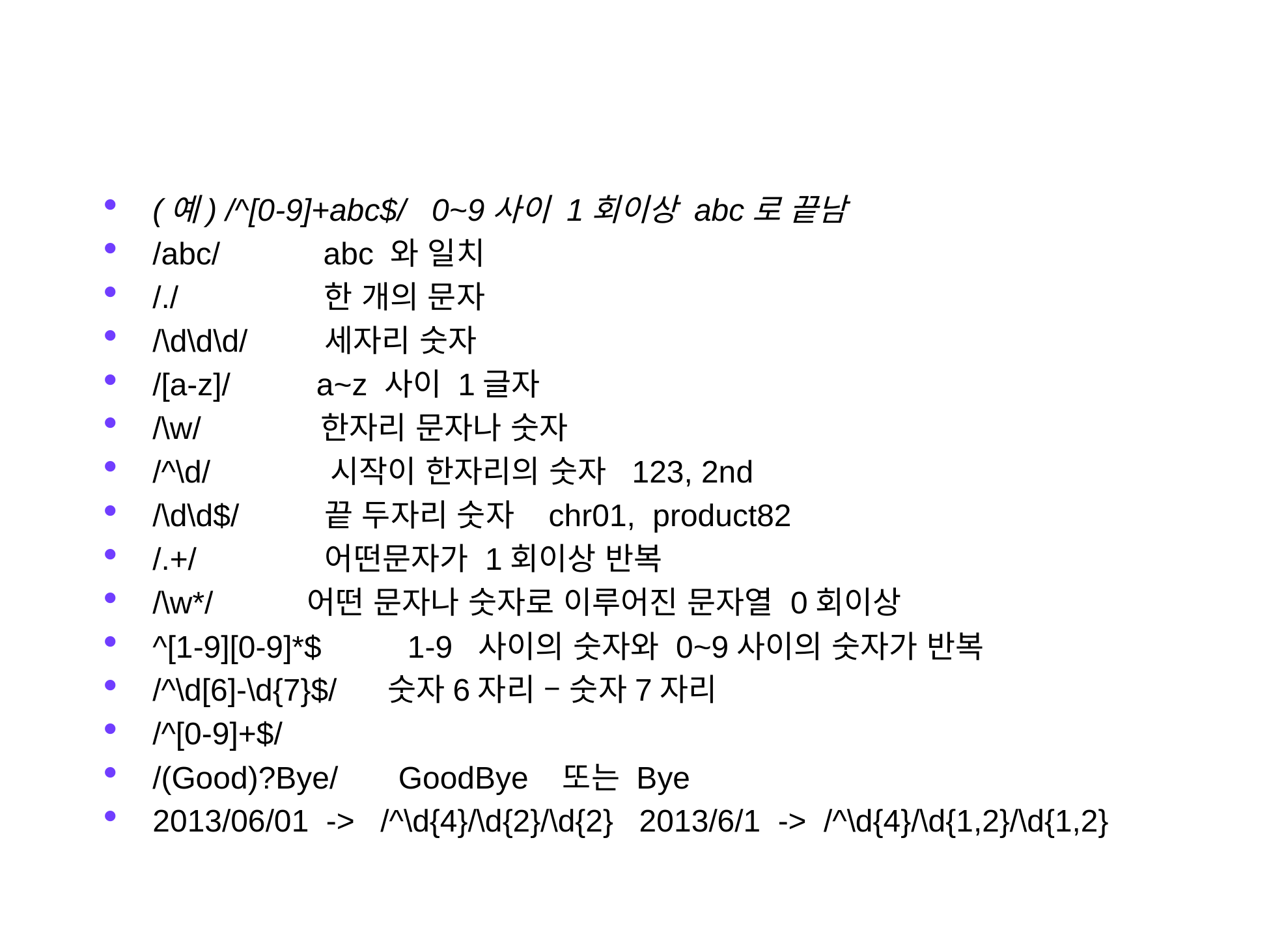

#
(예) /^[0-9]+abc$/   0~9사이 1회이상 abc로 끝남
/abc/            abc 와 일치
/./                한 개의 문자
/\d\d\d/        세자리 숫자
/[a-z]/          a~z 사이 1글자
/\w/             한자리 문자나 숫자
/^\d/             시작이 한자리의 숫자  123, 2nd
/\d\d$/         끝 두자리 숫자   chr01,  product82
/.+/              어떤문자가 1회이상 반복
/\w*/          어떤 문자나 숫자로 이루어진 문자열 0회이상
^[1-9][0-9]*$          1-9  사이의 숫자와 0~9사이의 숫자가 반복
/^\d[6]-\d{7}$/     숫자6자리 – 숫자7자리
/^[0-9]+$/
/(Good)?Bye/       GoodBye   또는 Bye
2013/06/01  ->   /^\d{4}/\d{2}/\d{2}   2013/6/1  ->  /^\d{4}/\d{1,2}/\d{1,2}